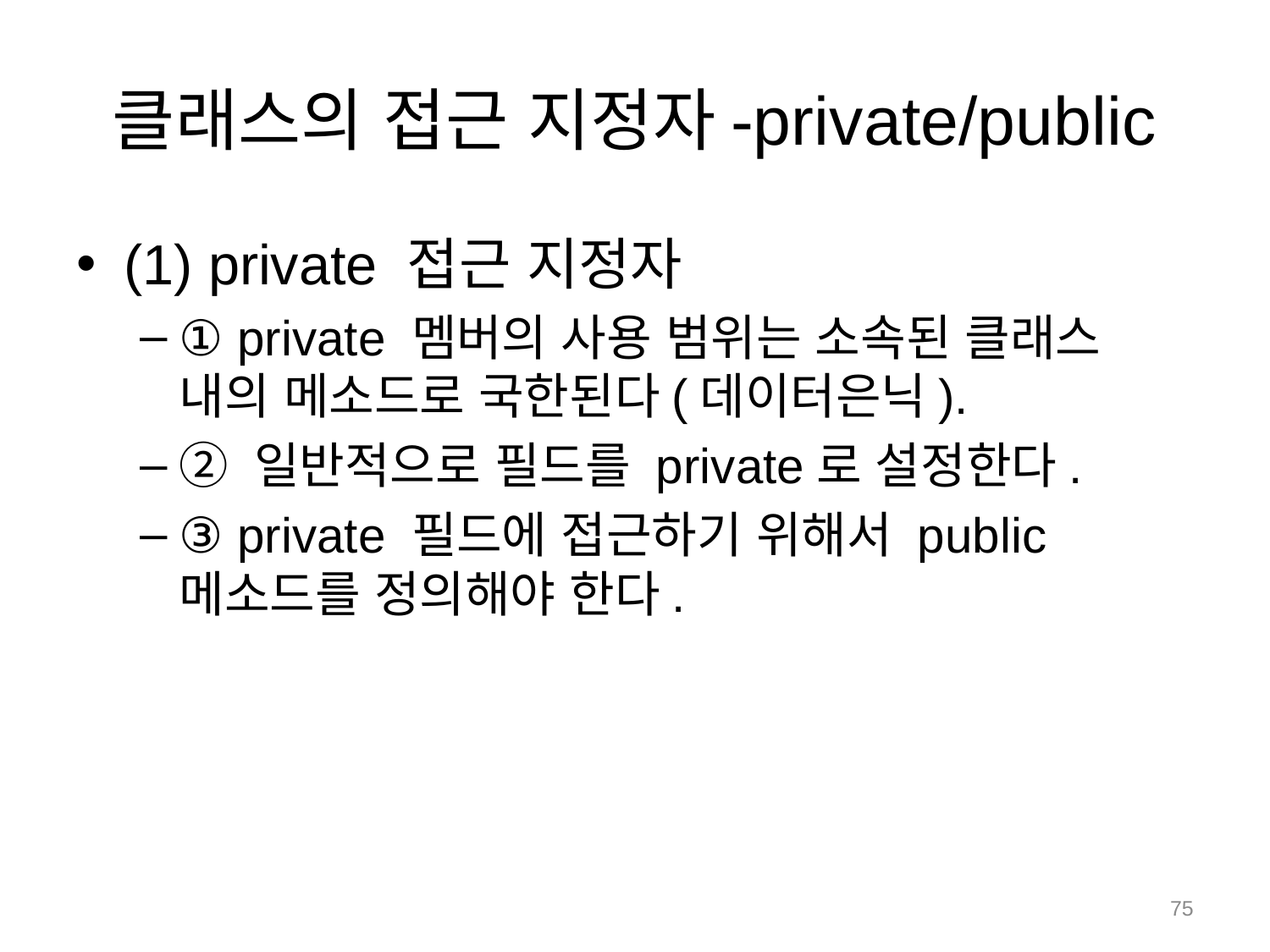

# 클래스의 접근 지정자-private/public
(1) private 접근 지정자
① private 멤버의 사용 범위는 소속된 클래스 내의 메소드로 국한된다(데이터은닉).
② 일반적으로 필드를 private로 설정한다.
③ private 필드에 접근하기 위해서 public 메소드를 정의해야 한다.

75